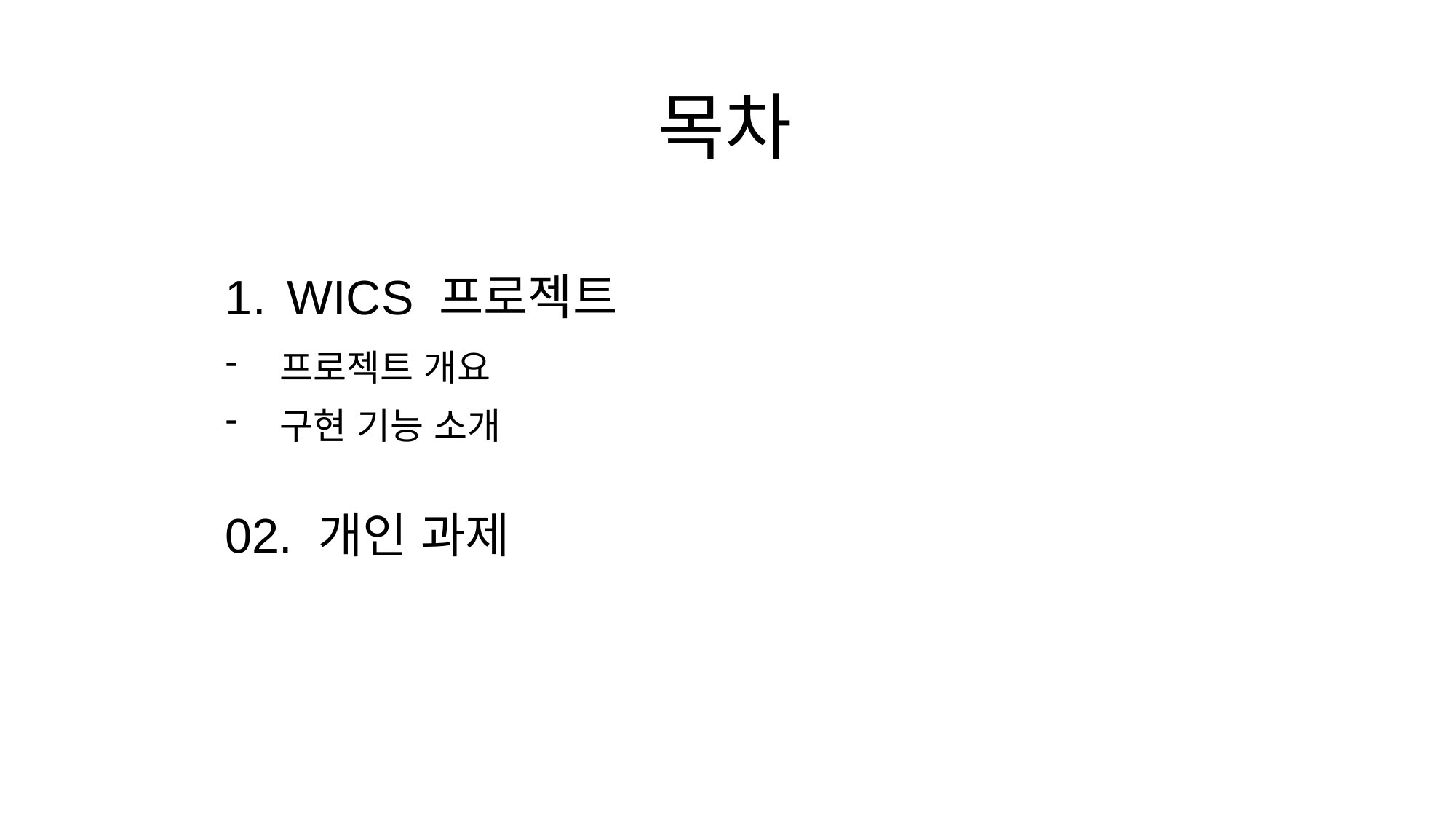

목차
WICS 프로젝트

프로젝트 개요

구현 기능 소개

02. 개인 과제